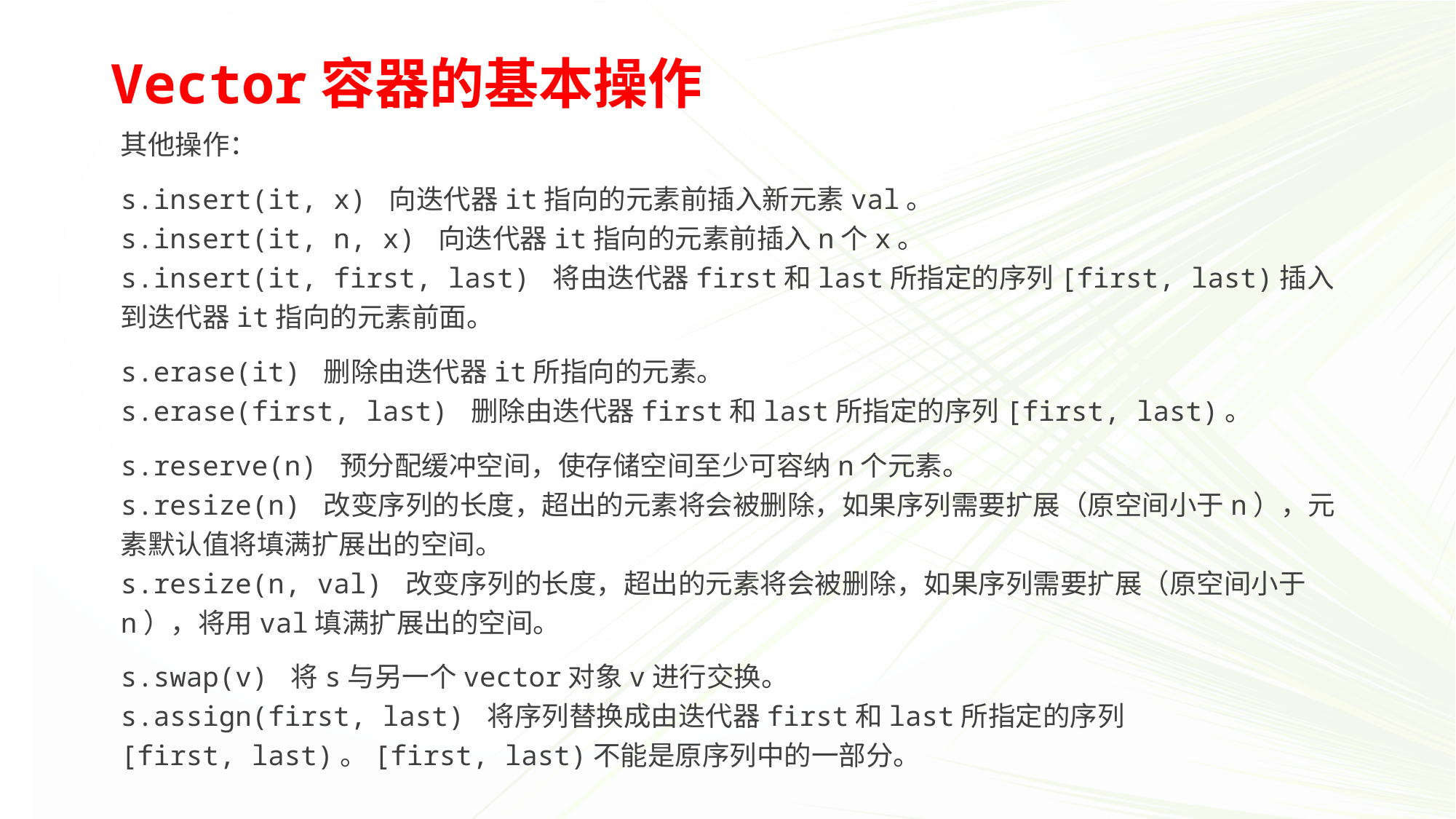

# Vector容器的基本操作
其他操作：
s.insert(it, x) 向迭代器it指向的元素前插入新元素val。
s.insert(it, n, x) 向迭代器it指向的元素前插入n个x。
s.insert(it, first, last) 将由迭代器first和last所指定的序列[first, last)插入到迭代器it指向的元素前面。
s.erase(it) 删除由迭代器it所指向的元素。
s.erase(first, last) 删除由迭代器first和last所指定的序列[first, last)。
s.reserve(n) 预分配缓冲空间，使存储空间至少可容纳n个元素。
s.resize(n) 改变序列的长度，超出的元素将会被删除，如果序列需要扩展（原空间小于n），元素默认值将填满扩展出的空间。
s.resize(n, val) 改变序列的长度，超出的元素将会被删除，如果序列需要扩展（原空间小于n），将用val填满扩展出的空间。
s.swap(v) 将s与另一个vector对象v进行交换。
s.assign(first, last) 将序列替换成由迭代器first和last所指定的序列[first, last)。[first, last)不能是原序列中的一部分。